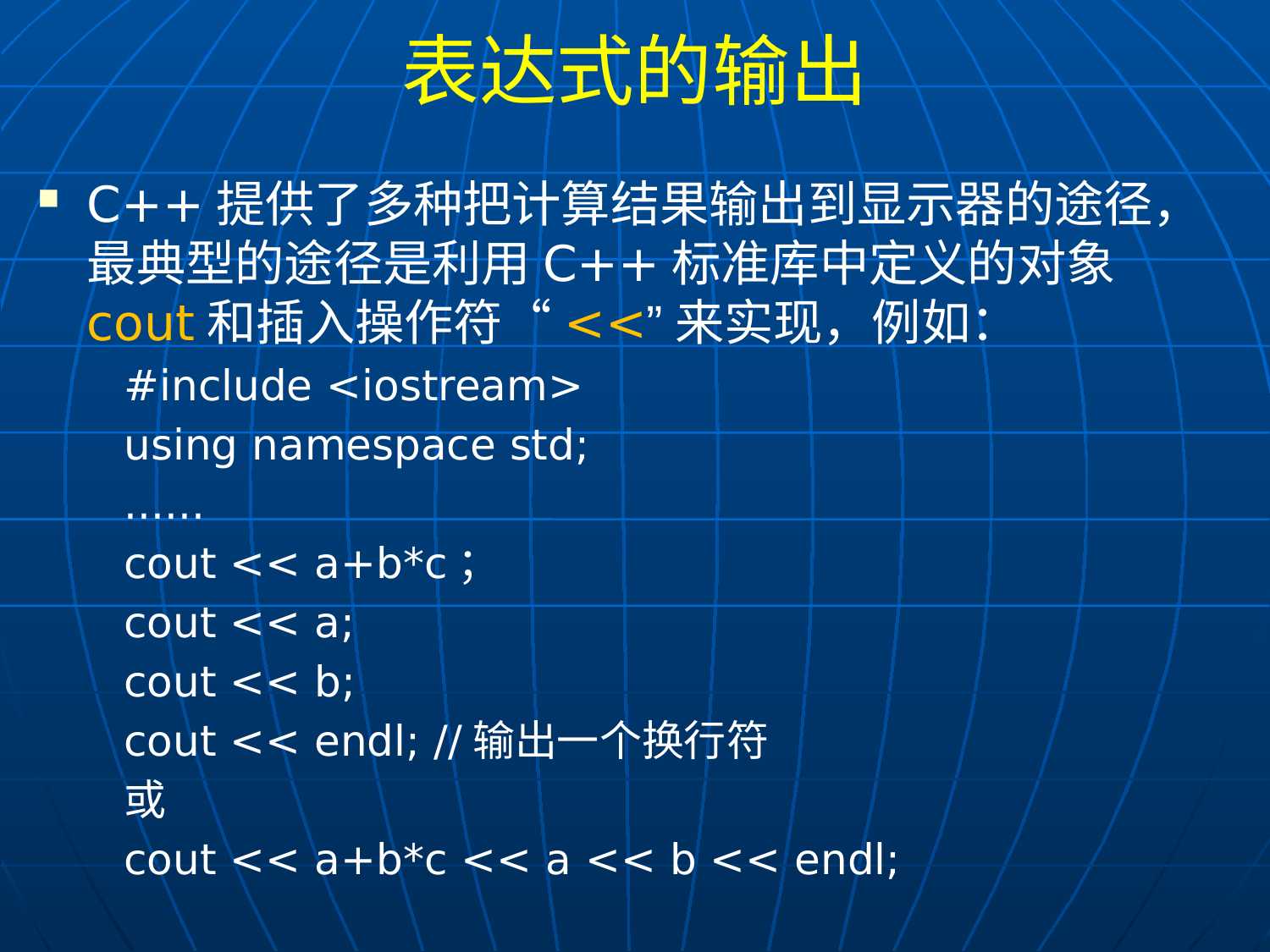

# 表达式的输出
C++提供了多种把计算结果输出到显示器的途径，最典型的途径是利用C++标准库中定义的对象cout和插入操作符“<<”来实现，例如：
#include <iostream>
using namespace std;
......
cout << a+b*c；
cout << a;
cout << b;
cout << endl; //输出一个换行符
或
cout << a+b*c << a << b << endl;